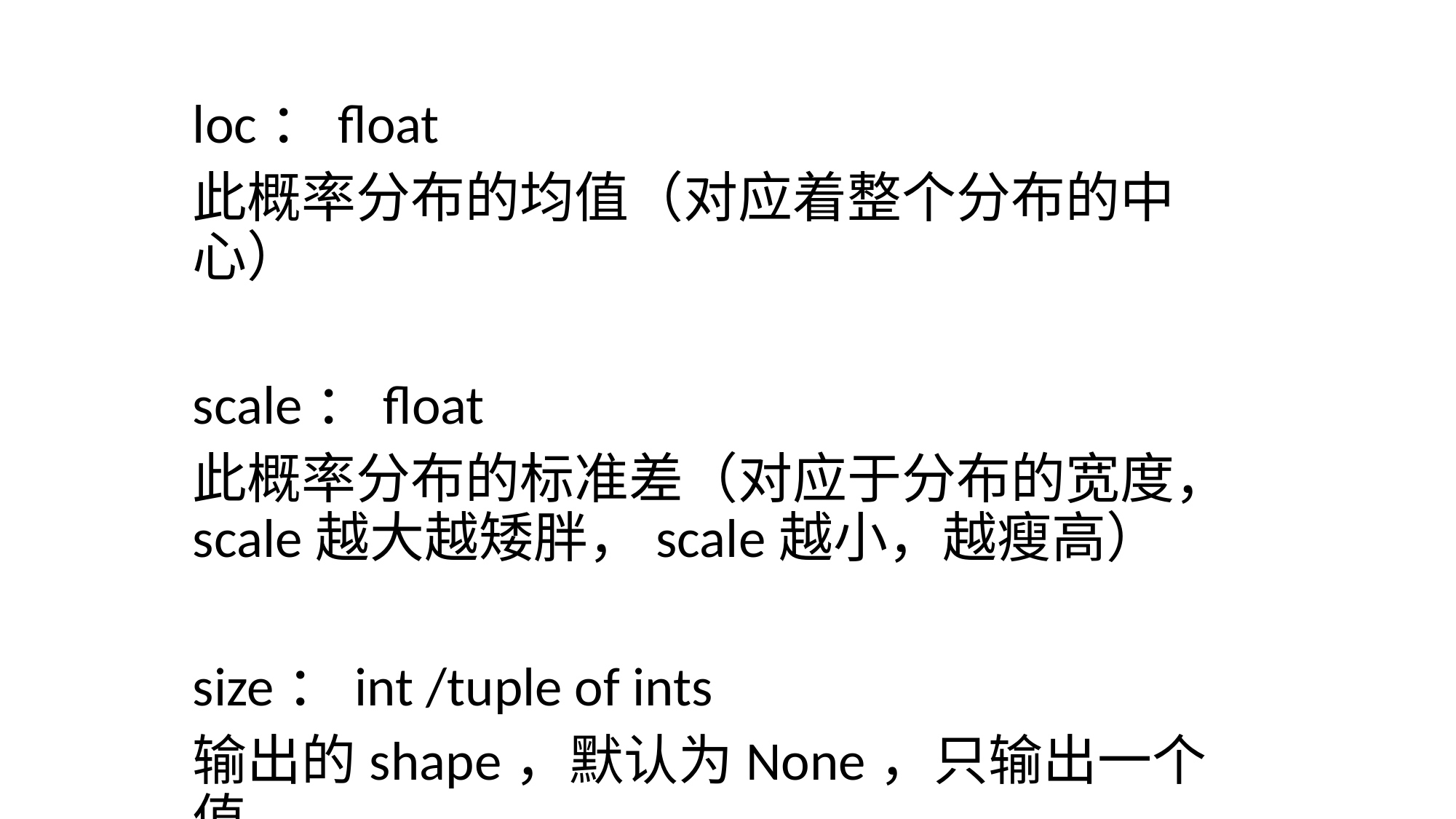

loc：float
此概率分布的均值（对应着整个分布的中心）

scale：float
此概率分布的标准差（对应于分布的宽度，scale越大越矮胖，scale越小，越瘦高）

size：int /tuple of ints
输出的shape，默认为None，只输出一个值